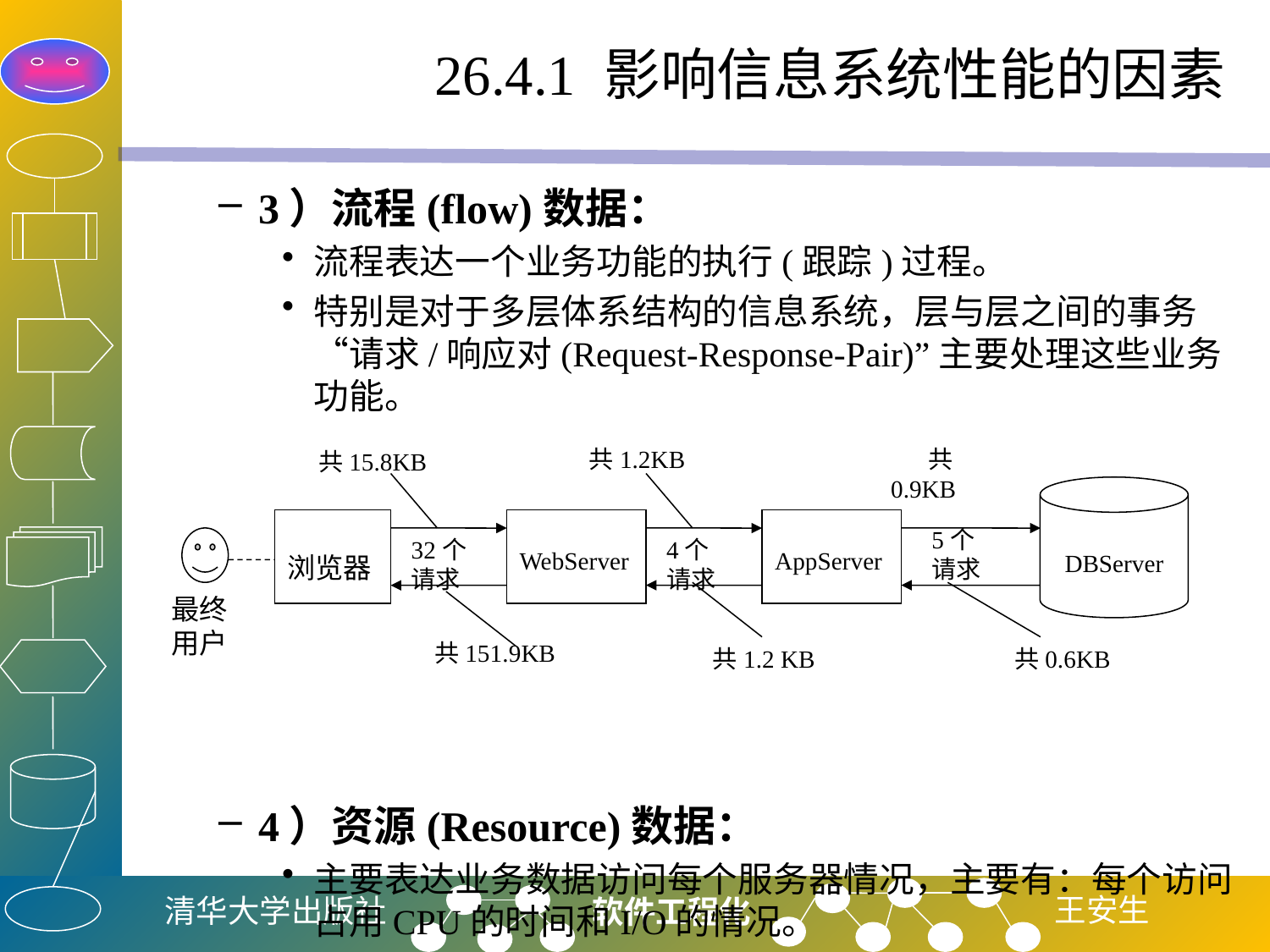

# 26.4.1 影响信息系统性能的因素
3）流程(flow)数据：
流程表达一个业务功能的执行(跟踪)过程。
特别是对于多层体系结构的信息系统，层与层之间的事务“请求/响应对(Request-Response-Pair)”主要处理这些业务功能。

4）资源(Resource)数据：
主要表达业务数据访问每个服务器情况，主要有：每个访问占用CPU的时间和I/O的情况。

共1.2KB
共0.9KB
共15.8KB

浏览器

WebServer

AppServer
5个
请求

32个
请求

4个
请求

最终
用户

共151.9KB
共1.2 KB
共0.6KB

DBServer